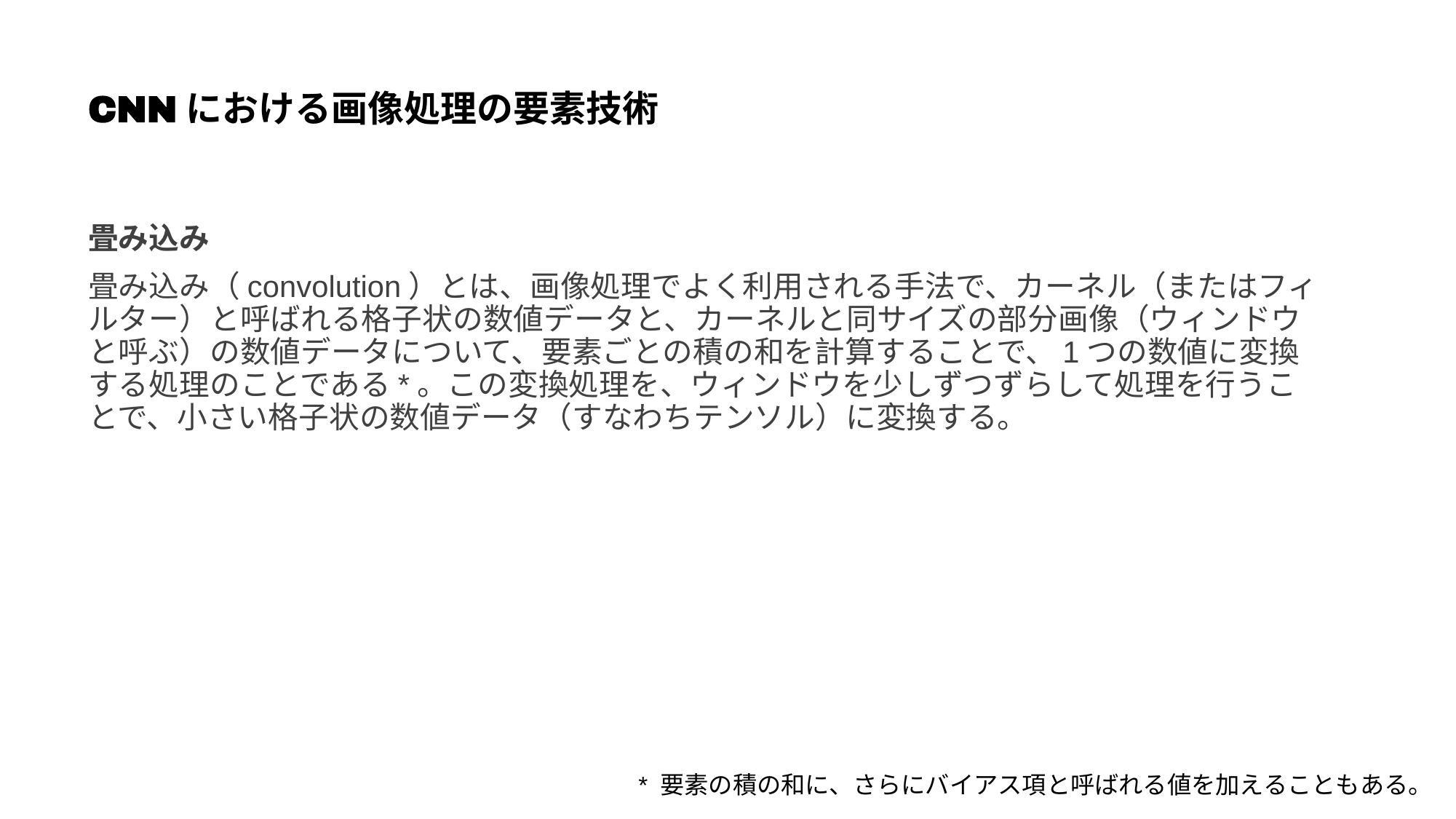

# CNNにおける画像処理の要素技術
畳み込み
畳み込み（convolution）とは、画像処理でよく利用される手法で、カーネル（またはフィルター）と呼ばれる格子状の数値データと、カーネルと同サイズの部分画像（ウィンドウと呼ぶ）の数値データについて、要素ごとの積の和を計算することで、1つの数値に変換する処理のことである*。この変換処理を、ウィンドウを少しずつずらして処理を行うことで、小さい格子状の数値データ（すなわちテンソル）に変換する。
* 要素の積の和に、さらにバイアス項と呼ばれる値を加えることもある。